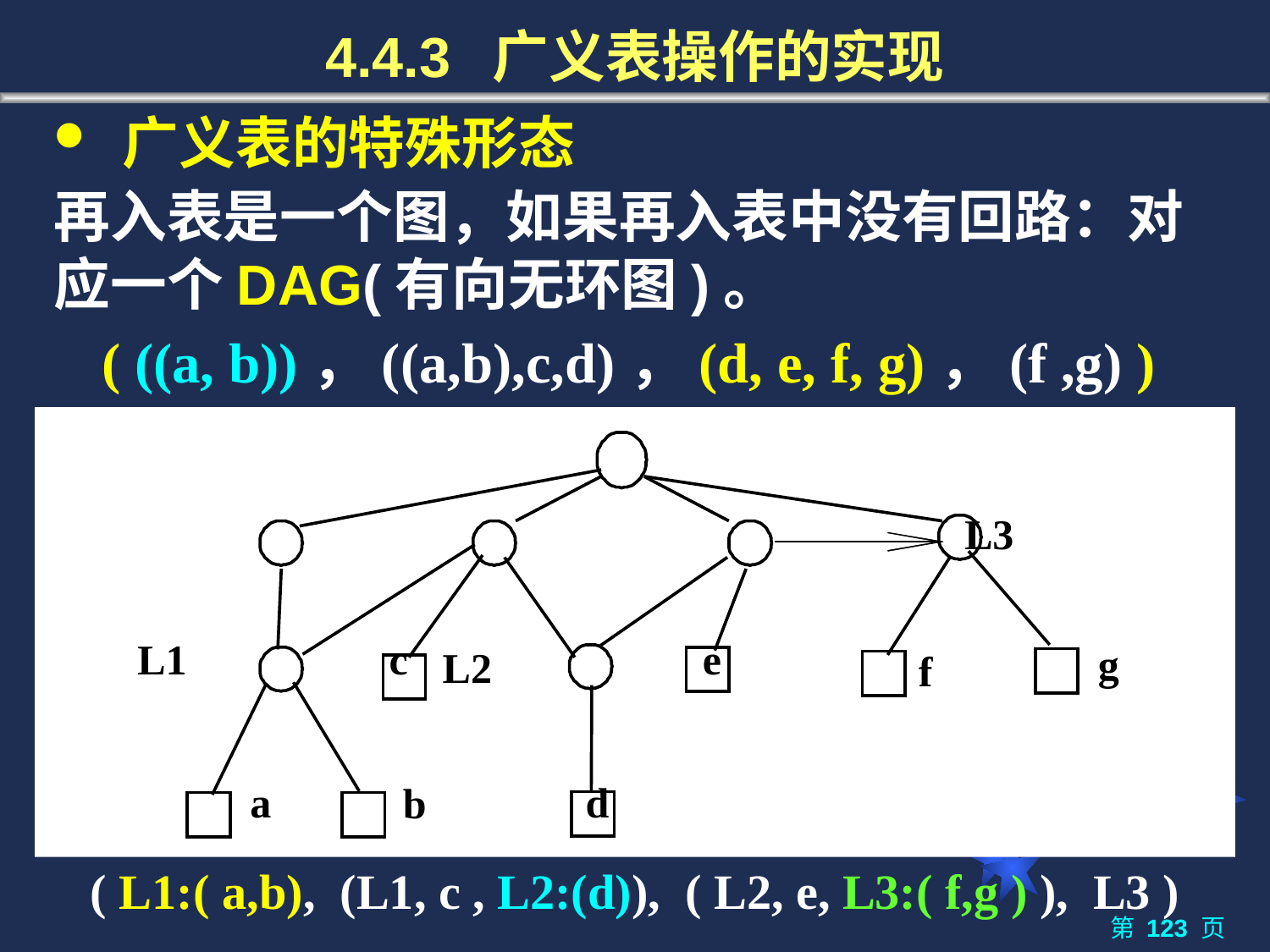

4.4.3  广义表操作的实现
 广义表的特殊形态
再入表是一个图，如果再入表中没有回路：对应一个DAG(有向无环图)。

( ((a, b))，((a,b),c,d)，(d, e, f, g)，(f ,g) )

L3

L1
c
e
g
L2

f

a
d
b

( L1:( a,b),  (L1, c , L2:(d)),  ( L2, e, L3:( f,g ) ),  L3 )
第 123 页